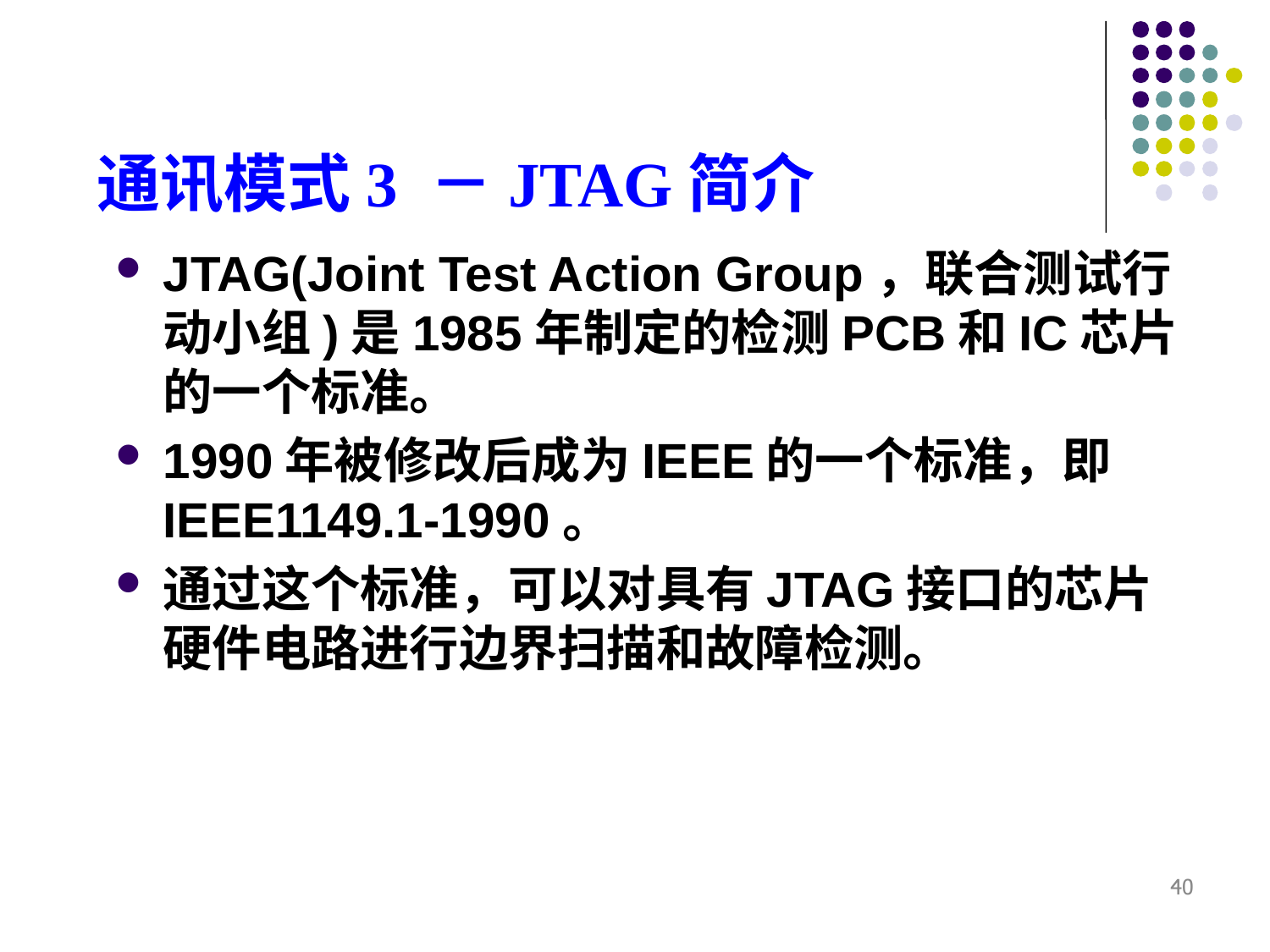

# 通讯模式3 －JTAG简介
JTAG(Joint Test Action Group，联合测试行动小组)是1985年制定的检测PCB和IC芯片的一个标准。
1990年被修改后成为IEEE的一个标准，即IEEE1149.1-1990。
通过这个标准，可以对具有JTAG接口的芯片硬件电路进行边界扫描和故障检测。
40